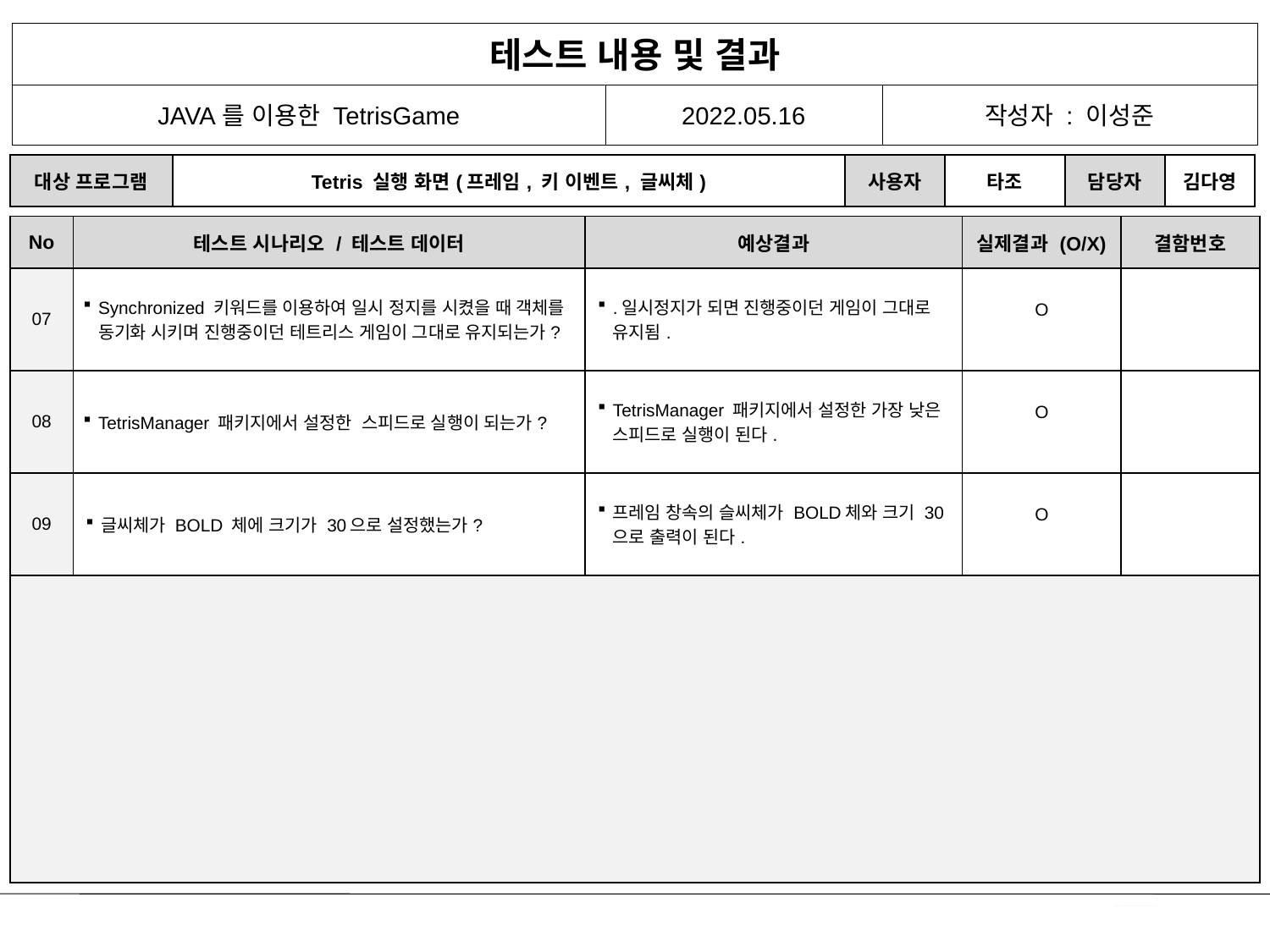

테스트 내용 및 결과
JAVA를 이용한 TetrisGame
2022.05.16
작성자 : 이성준
| 대상 프로그램 | Tetris 실행 화면(프레임, 키 이벤트, 글씨체) | 사용자 | 타조 | 담당자 | 김다영 |
| --- | --- | --- | --- | --- | --- |
| No | 테스트 시나리오 / 테스트 데이터 | 예상결과 | 실제결과 (O/X) | 결함번호 |
| --- | --- | --- | --- | --- |
| 07 | Synchronized 키워드를 이용하여 일시 정지를 시켰을 때 객체를 동기화 시키며 진행중이던 테트리스 게임이 그대로 유지되는가? | .일시정지가 되면 진행중이던 게임이 그대로 유지됨. | O |  |
| 08 | TetrisManager 패키지에서 설정한 스피드로 실행이 되는가? | TetrisManager 패키지에서 설정한 가장 낮은 스피드로 실행이 된다. | O |  |
| 09 | 글씨체가 BOLD 체에 크기가 30으로 설정했는가? | 프레임 창속의 슬씨체가 BOLD체와 크기 30으로 출력이 된다. | O |  |
|  |  |  |  |  |